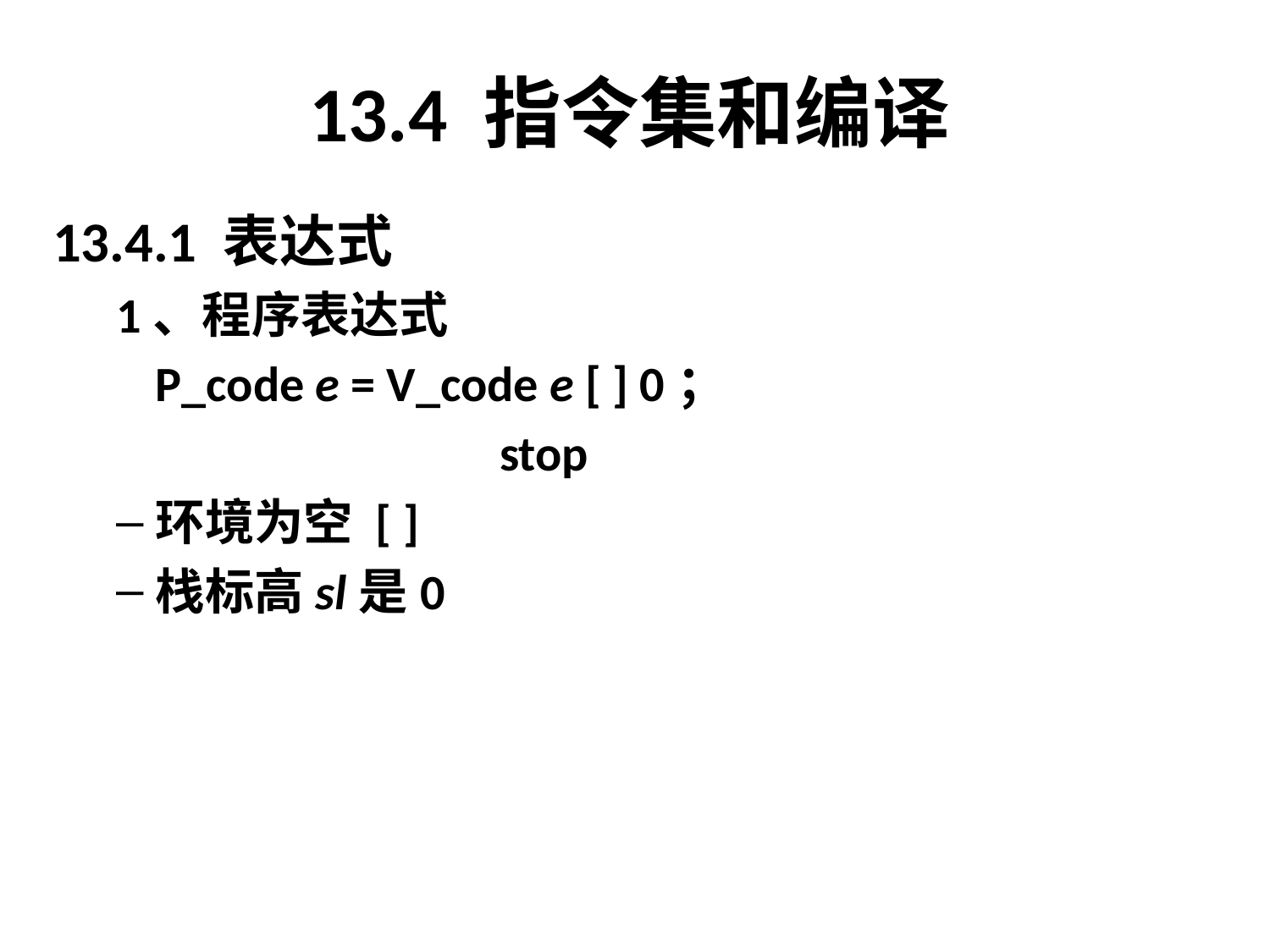

# 13.4 指令集和编译
13.4.1 表达式
1、程序表达式
	P_code e = V_code e [ ] 0；
			        stop
环境为空 [ ]
栈标高sl是0